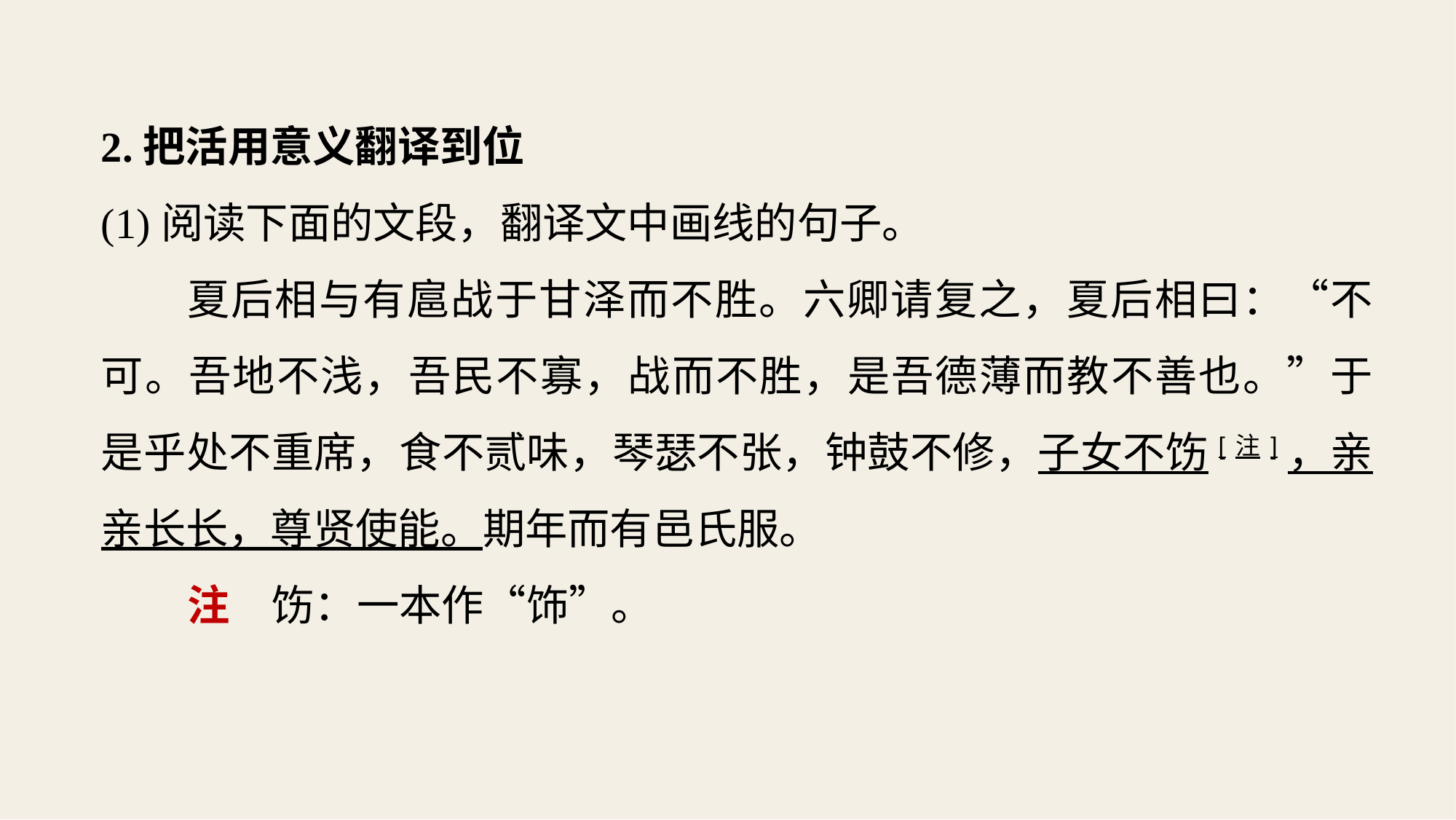

2.把活用意义翻译到位
(1)阅读下面的文段，翻译文中画线的句子。
夏后相与有扈战于甘泽而不胜。六卿请复之，夏后相曰：“不可。吾地不浅，吾民不寡，战而不胜，是吾德薄而教不善也。”于是乎处不重席，食不贰味，琴瑟不张，钟鼓不修，子女不饬[注]，亲亲长长，尊贤使能。期年而有邑氏服。
注　饬：一本作“饰”。